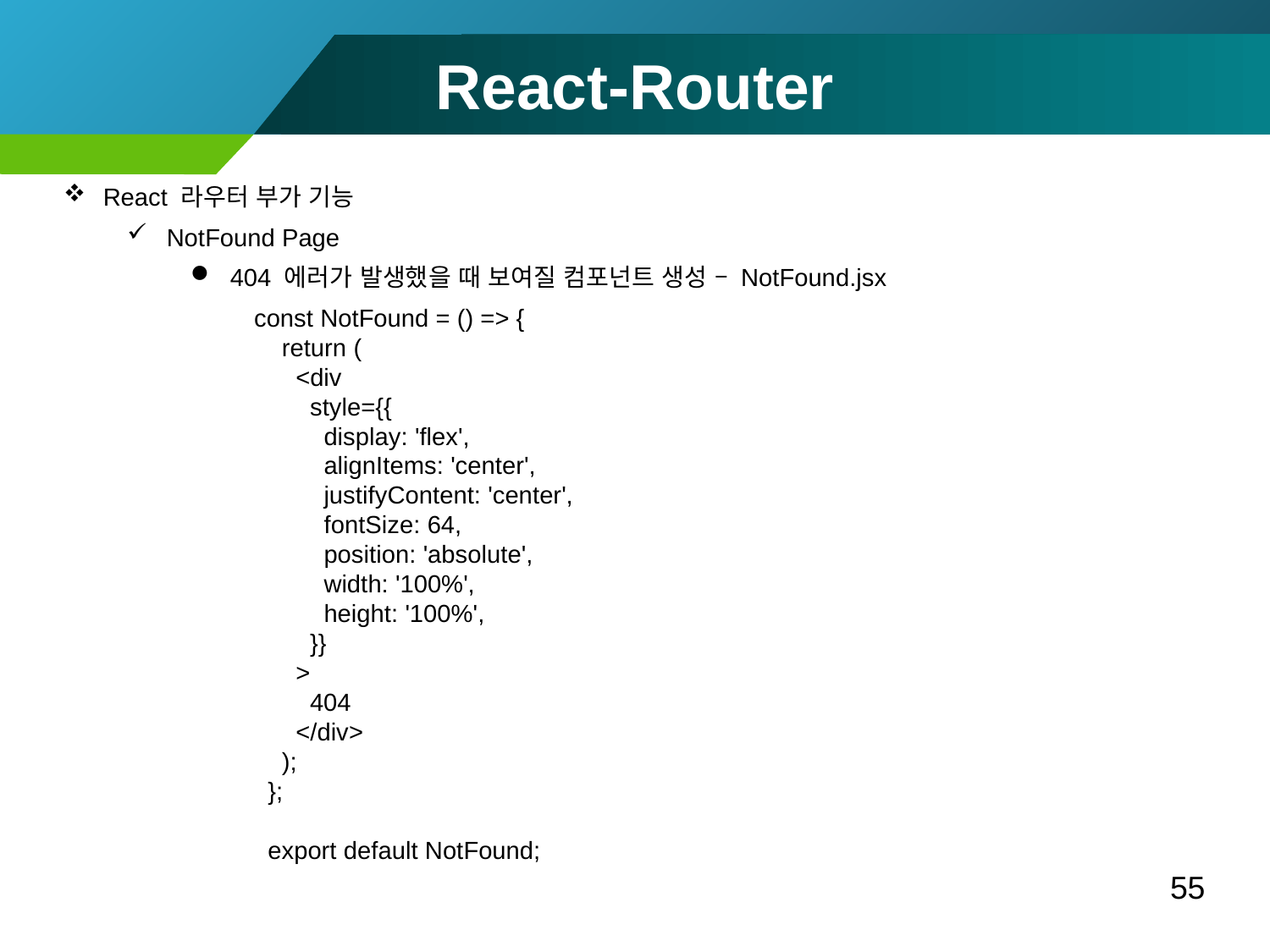

React-Router
React 라우터 부가 기능
NotFound Page
404 에러가 발생했을 때 보여질 컴포넌트 생성 – NotFound.jsx
const NotFound = () => {
    return (
      <div
        style={{
          display: 'flex',
          alignItems: 'center',
          justifyContent: 'center',
          fontSize: 64,
          position: 'absolute',
          width: '100%',
          height: '100%',
        }}
      >
        404
      </div>
    );
  };

  export default NotFound;
55